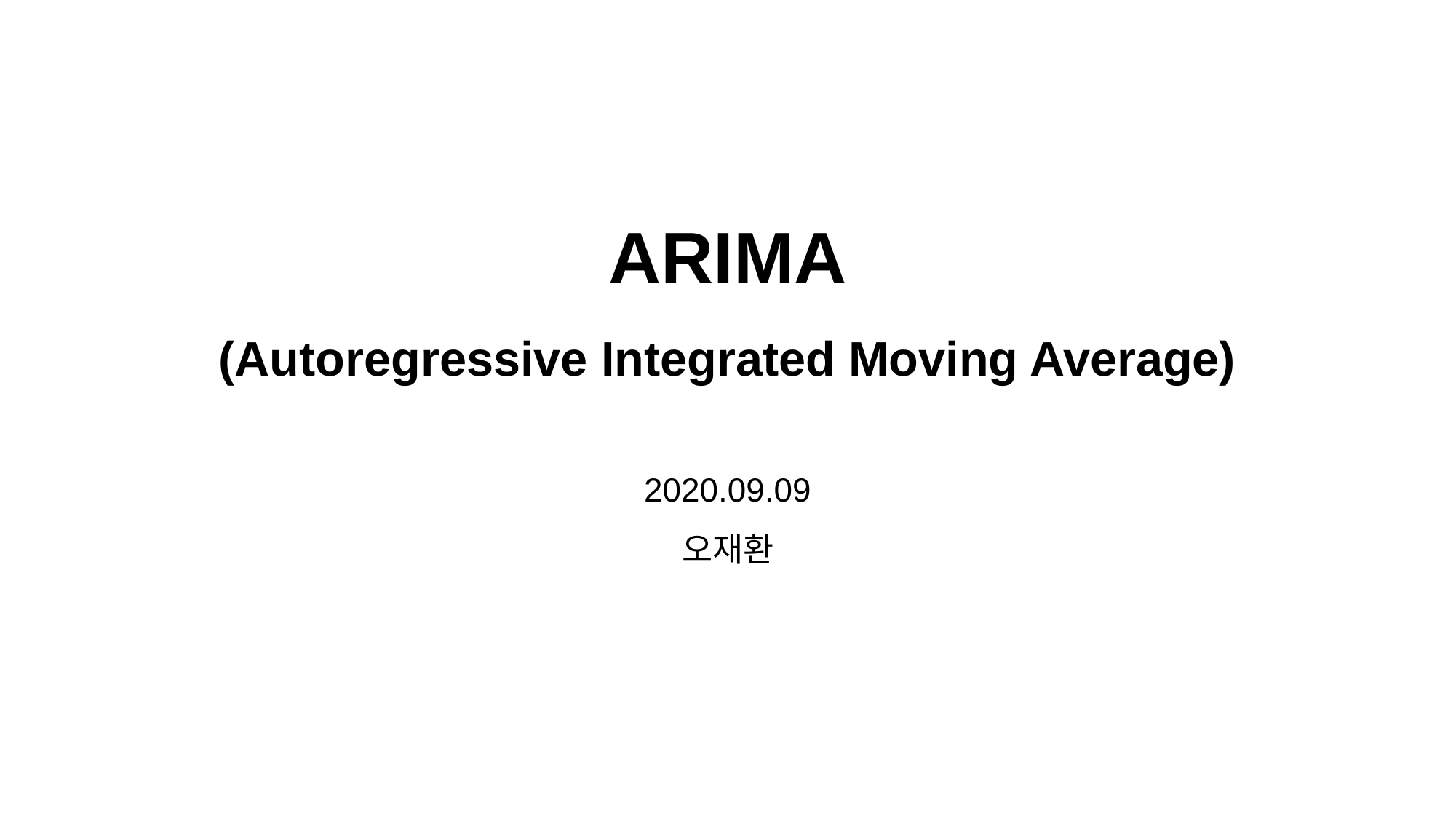

# ARIMA (Autoregressive Integrated Moving Average)
2020.09.09
오재환